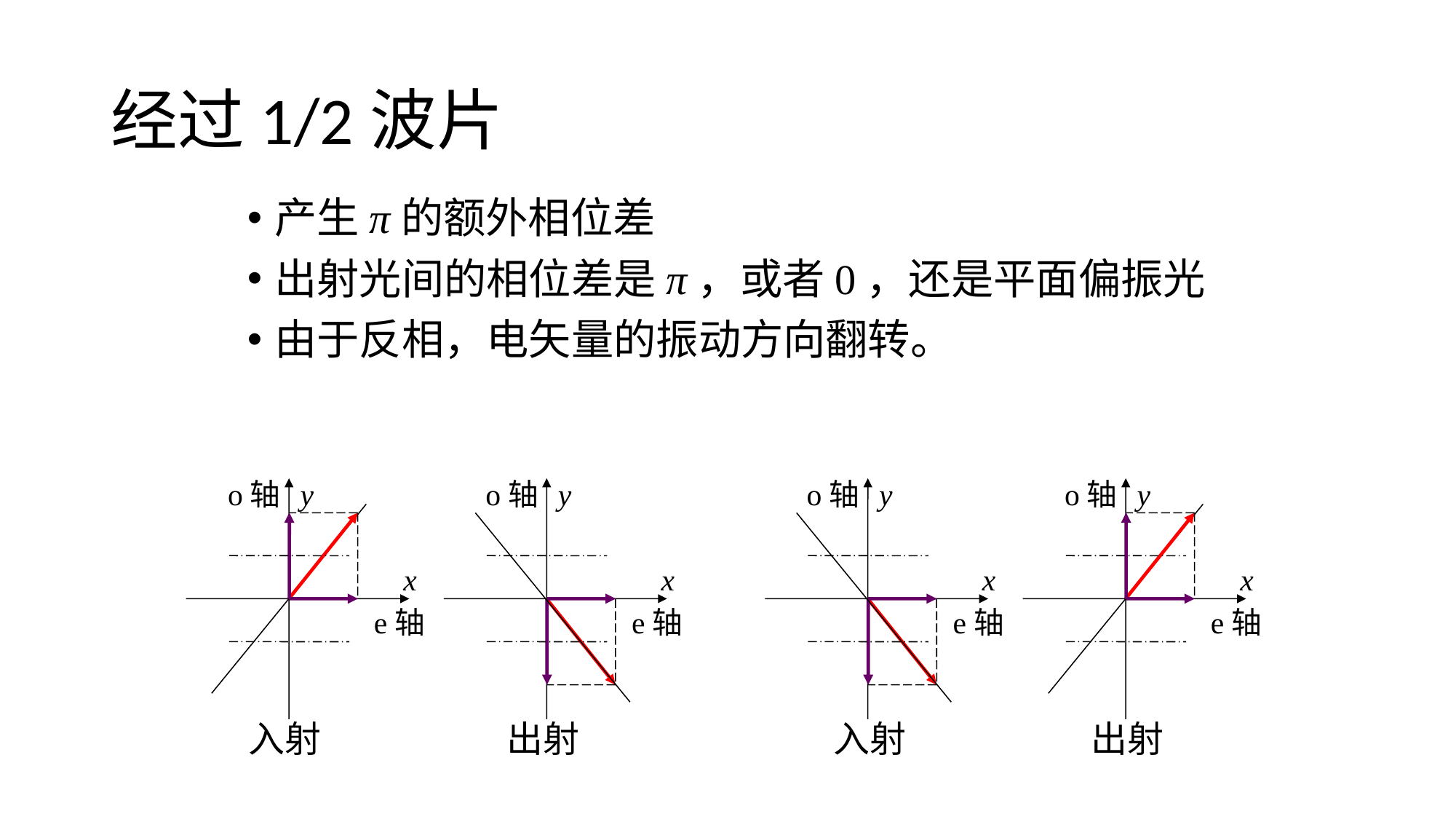

# 经过1/2波片
产生π的额外相位差
出射光间的相位差是π，或者0，还是平面偏振光
由于反相，电矢量的振动方向翻转。
y
y
y
y
o轴
o轴
o轴
o轴

x
x
x
x

e轴
e轴
e轴
e轴

入射
出射
入射
出射